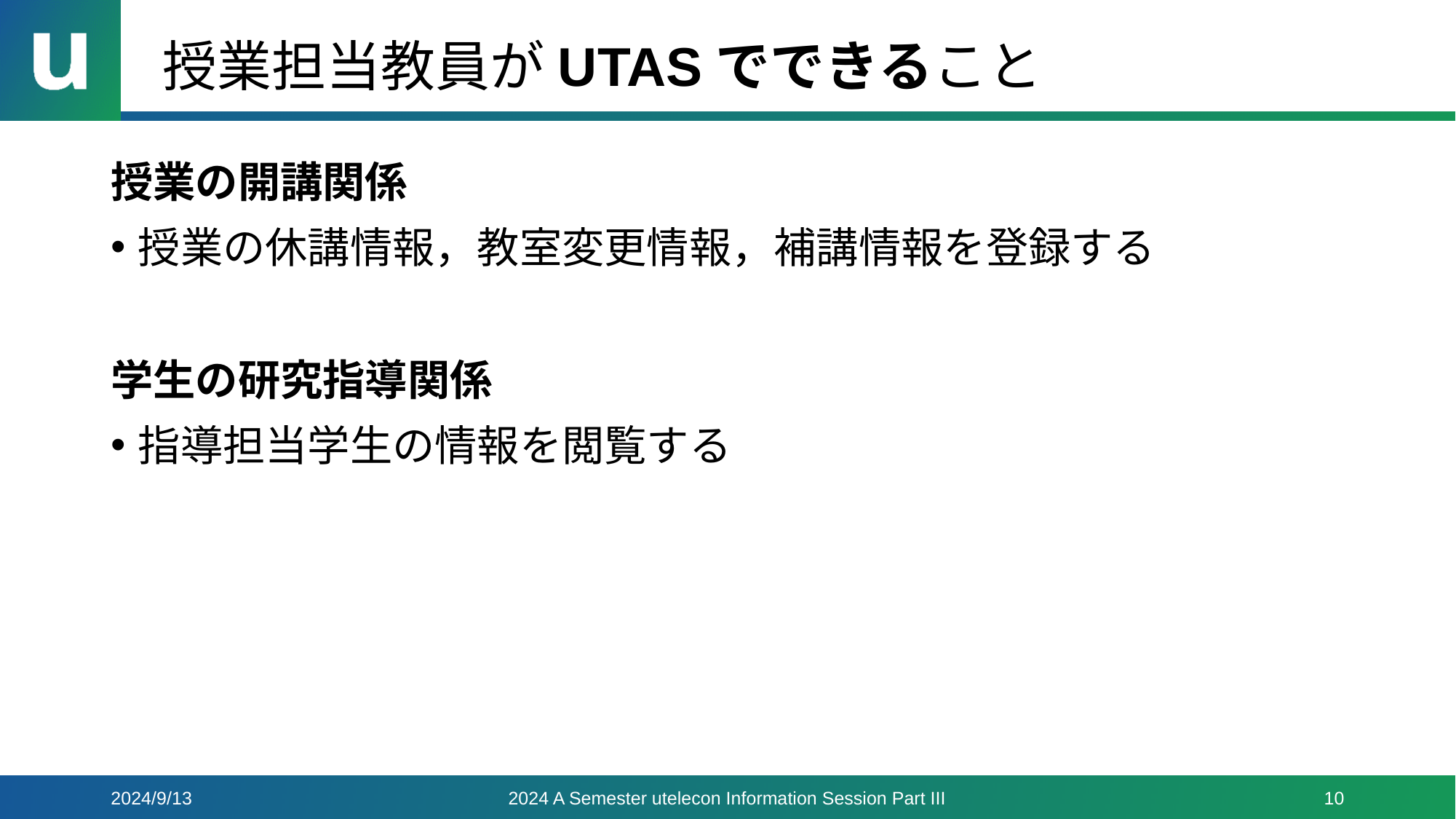

# 授業担当教員がUTASでできること
授業の開講関係
授業の休講情報，教室変更情報，補講情報を登録する

学生の研究指導関係
指導担当学生の情報を閲覧する
2024/9/13
2024 A Semester utelecon Information Session Part III
10